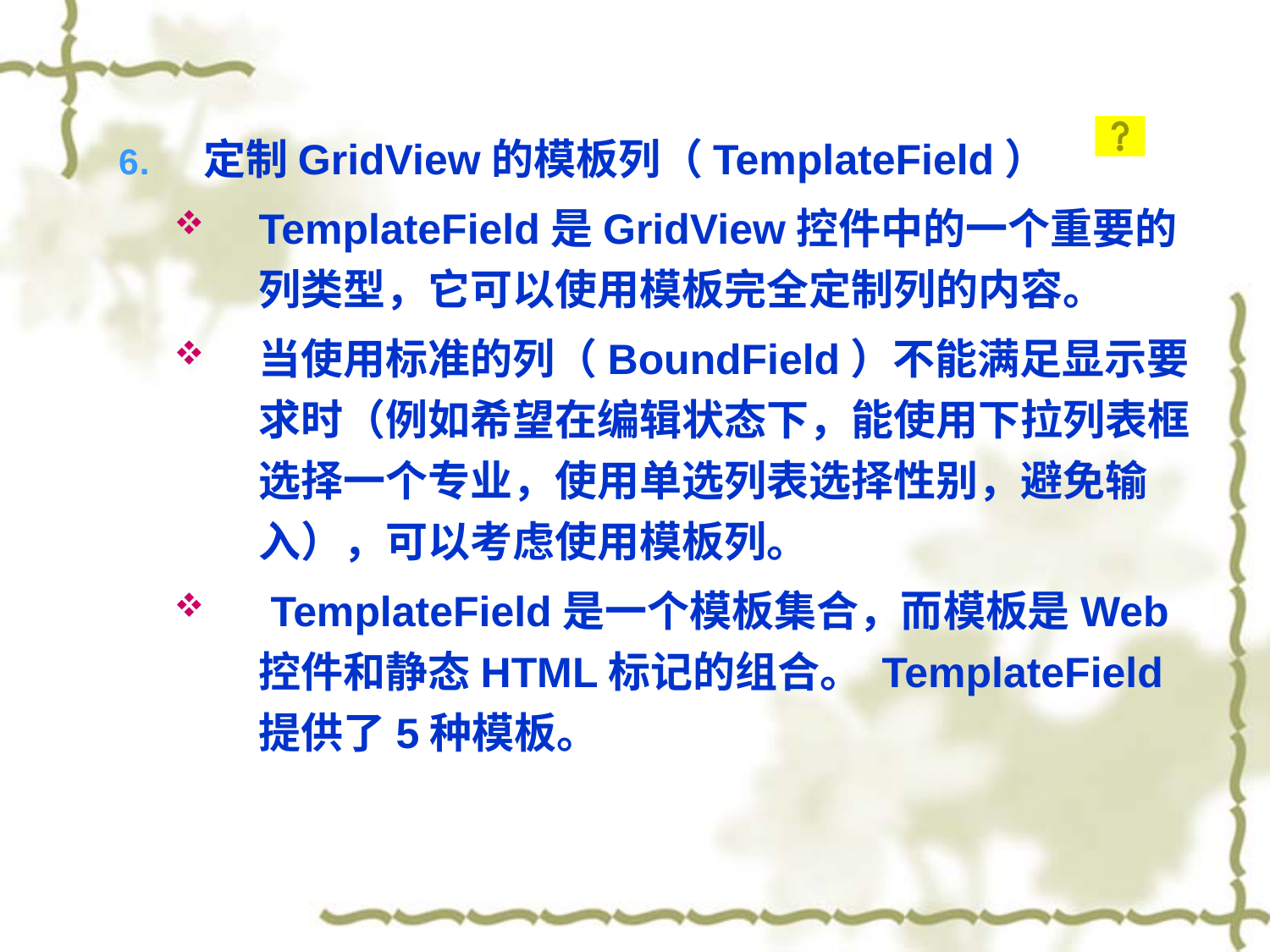

定制GridView的模板列（TemplateField）
TemplateField是GridView控件中的一个重要的列类型，它可以使用模板完全定制列的内容。
当使用标准的列（BoundField）不能满足显示要求时（例如希望在编辑状态下，能使用下拉列表框选择一个专业，使用单选列表选择性别，避免输入），可以考虑使用模板列。
 TemplateField是一个模板集合，而模板是Web控件和静态HTML标记的组合。 TemplateField提供了5种模板。